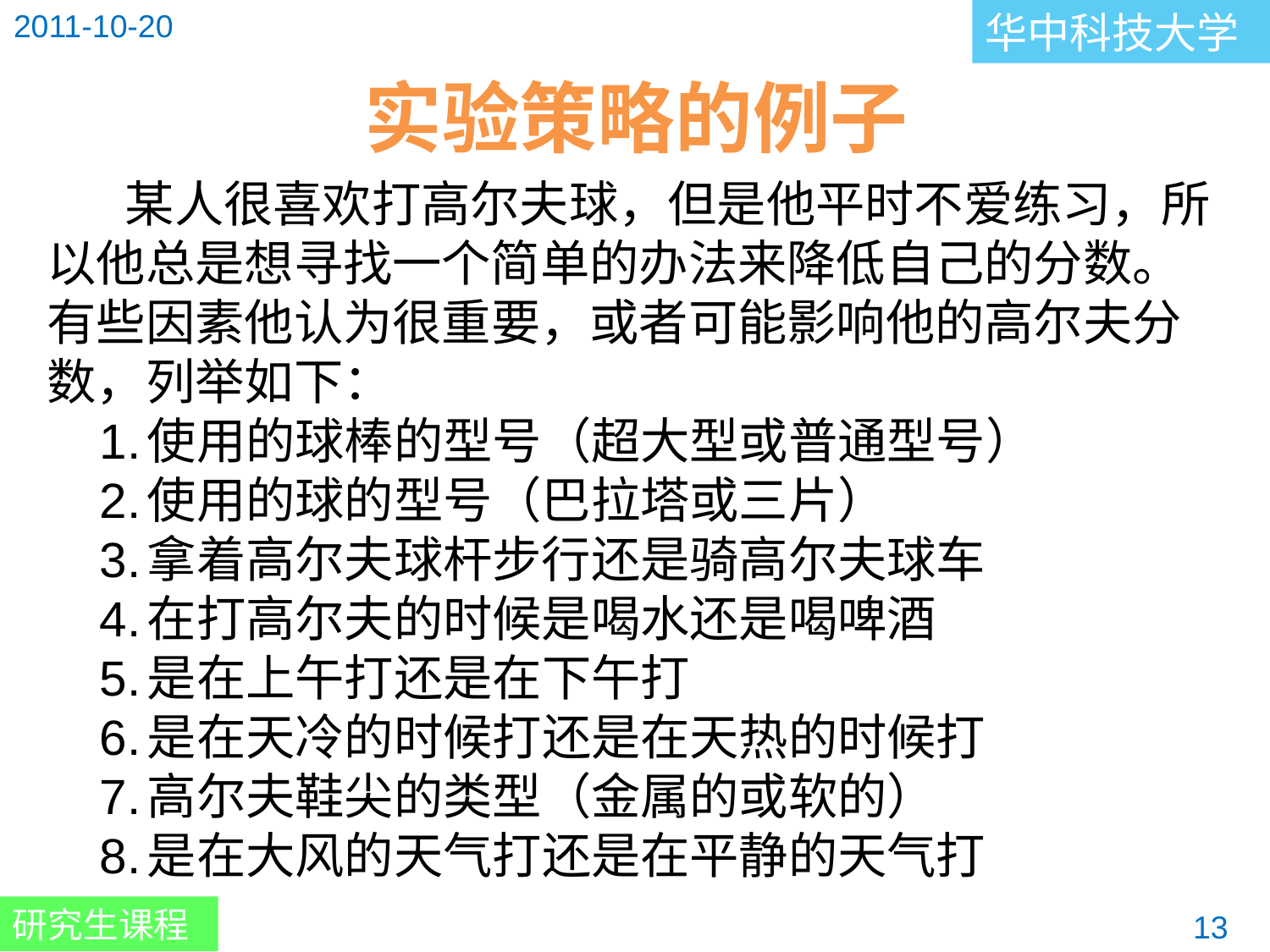

实验策略的例子
      某人很喜欢打高尔夫球，但是他平时不爱练习，所以他总是想寻找一个简单的办法来降低自己的分数。有些因素他认为很重要，或者可能影响他的高尔夫分数，列举如下：
使用的球棒的型号（超大型或普通型号）
使用的球的型号（巴拉塔或三片）
拿着高尔夫球杆步行还是骑高尔夫球车
在打高尔夫的时候是喝水还是喝啤酒
是在上午打还是在下午打
是在天冷的时候打还是在天热的时候打
高尔夫鞋尖的类型（金属的或软的）
是在大风的天气打还是在平静的天气打